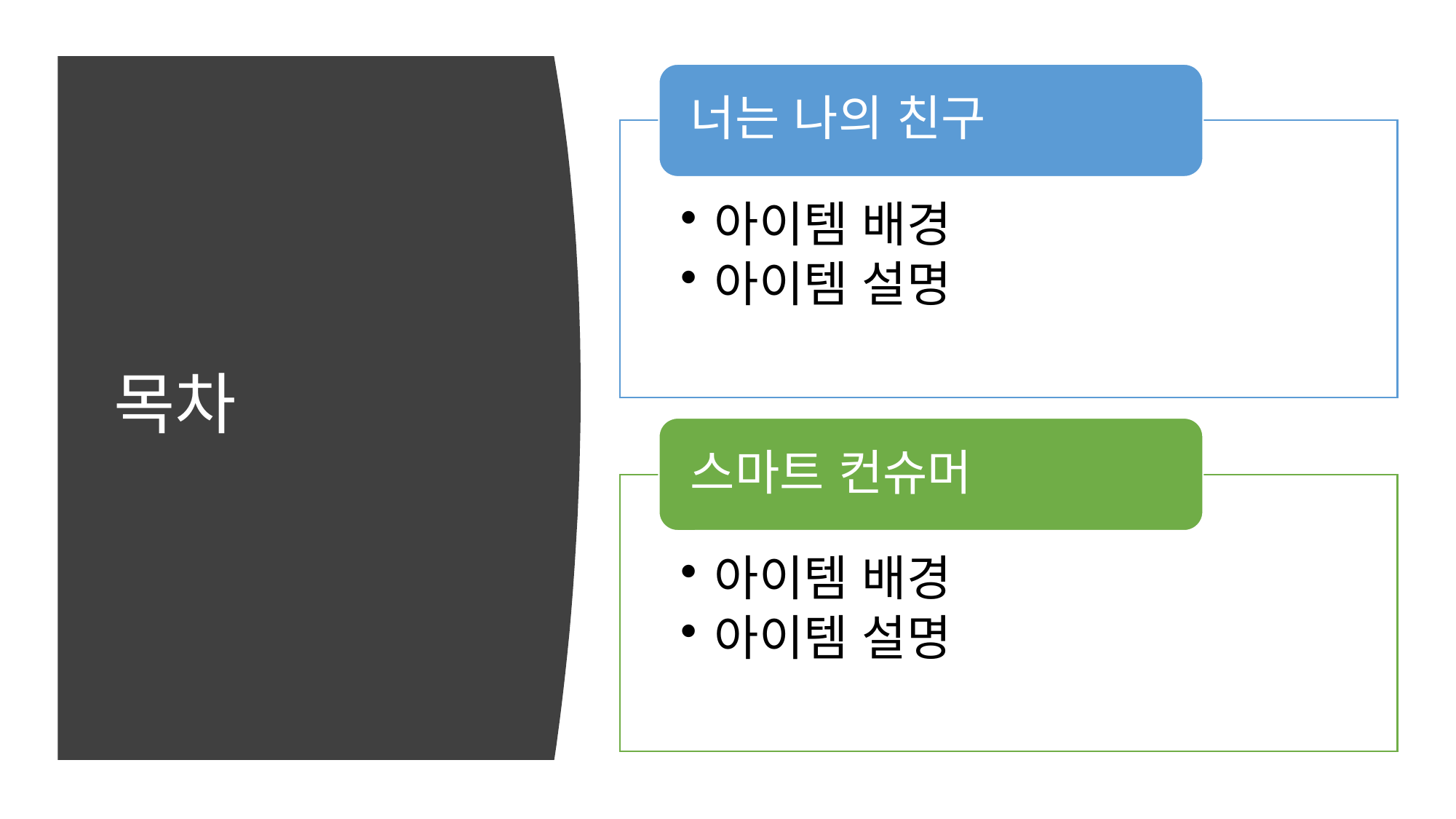

아이템 배경
아이템 설명
너는 나의 친구
아이템 배경
아이템 설명
스마트 컨슈머

# 목차